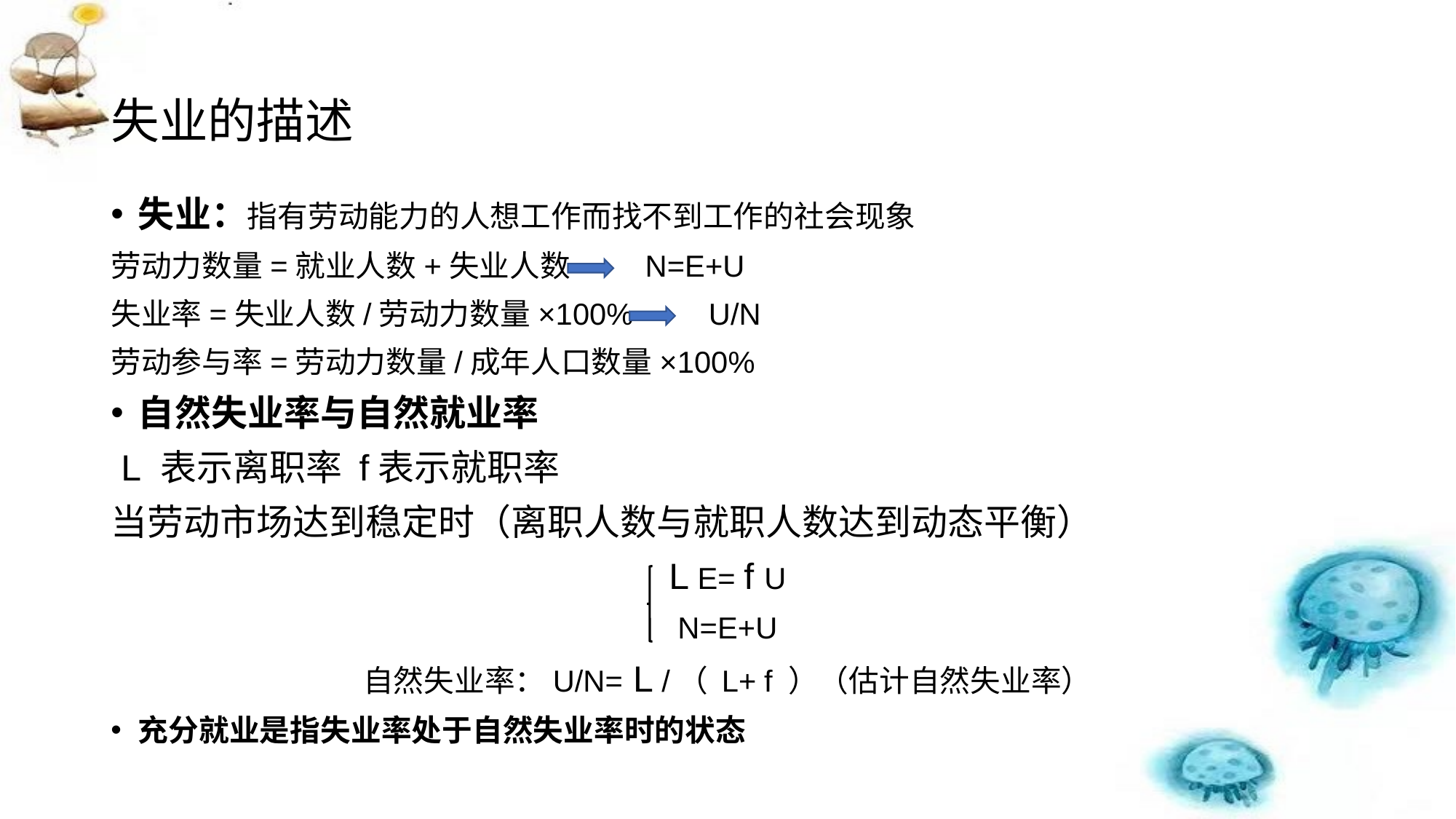

# 失业的描述
失业：指有劳动能力的人想工作而找不到工作的社会现象
劳动力数量=就业人数+失业人数          N=E+U
失业率=失业人数/劳动力数量×100%         U/N
劳动参与率=劳动力数量/成年人口数量×100%
自然失业率与自然就业率
 L 表示离职率 f表示就职率
当劳动市场达到稳定时（离职人数与就职人数达到动态平衡）
L E= f U
N=E+U
自然失业率：U/N= L /（ L+ f ）（估计自然失业率）
充分就业是指失业率处于自然失业率时的状态